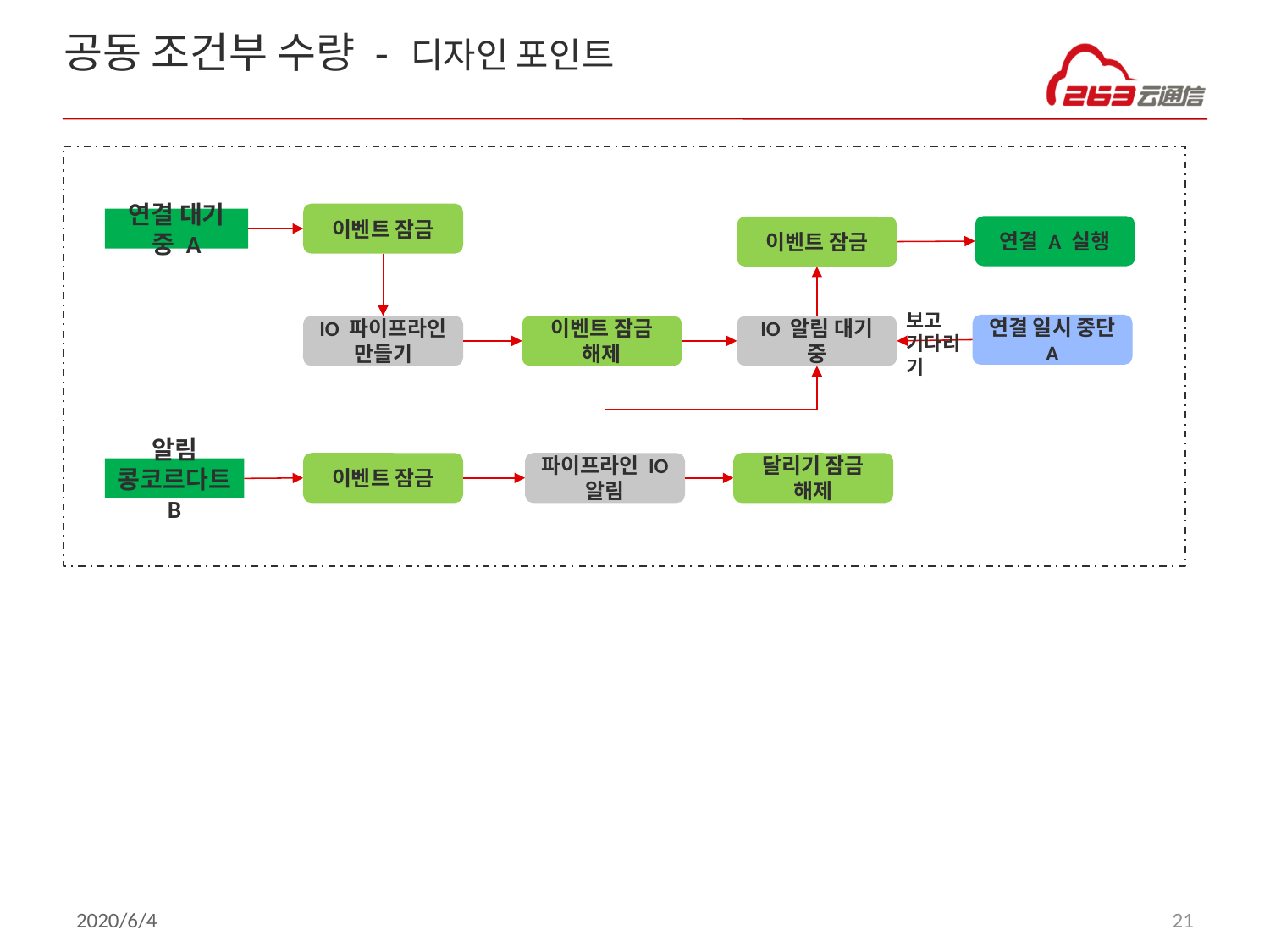

# 공동 조건부 수량 - 디자인 포인트

이벤트 잠금
연결 대기 중 A
연결 A 실행
이벤트 잠금
보고 기다리기
연결 일시 중단 A
IO 파이프라인 만들기
이벤트 잠금 해제
IO 알림 대기 중
이벤트 잠금
파이프라인 IO 알림
달리기 잠금 해제
알림 콩코르다트 B